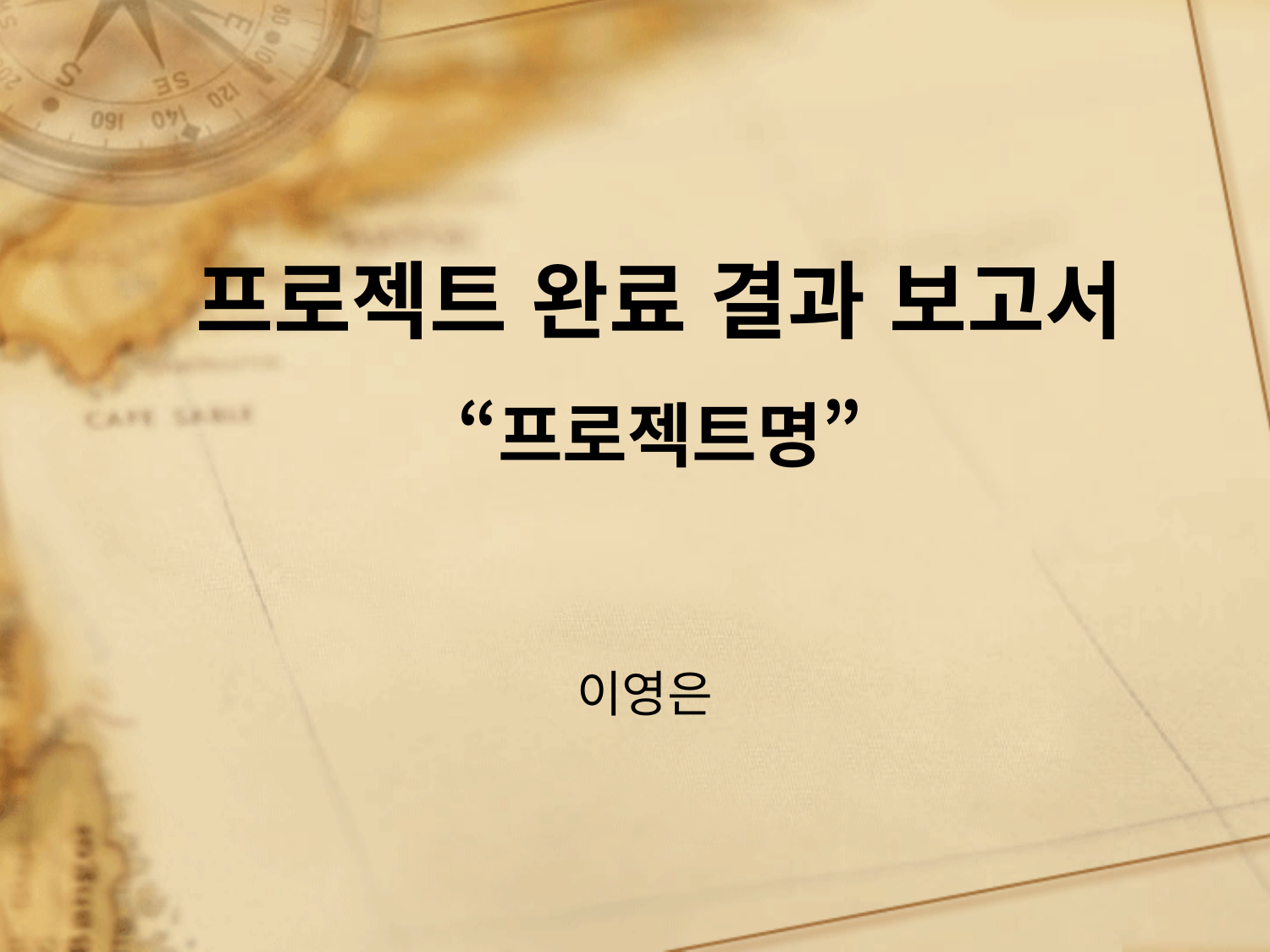

# 프로젝트 완료 결과 보고서 “프로젝트명”
이영은